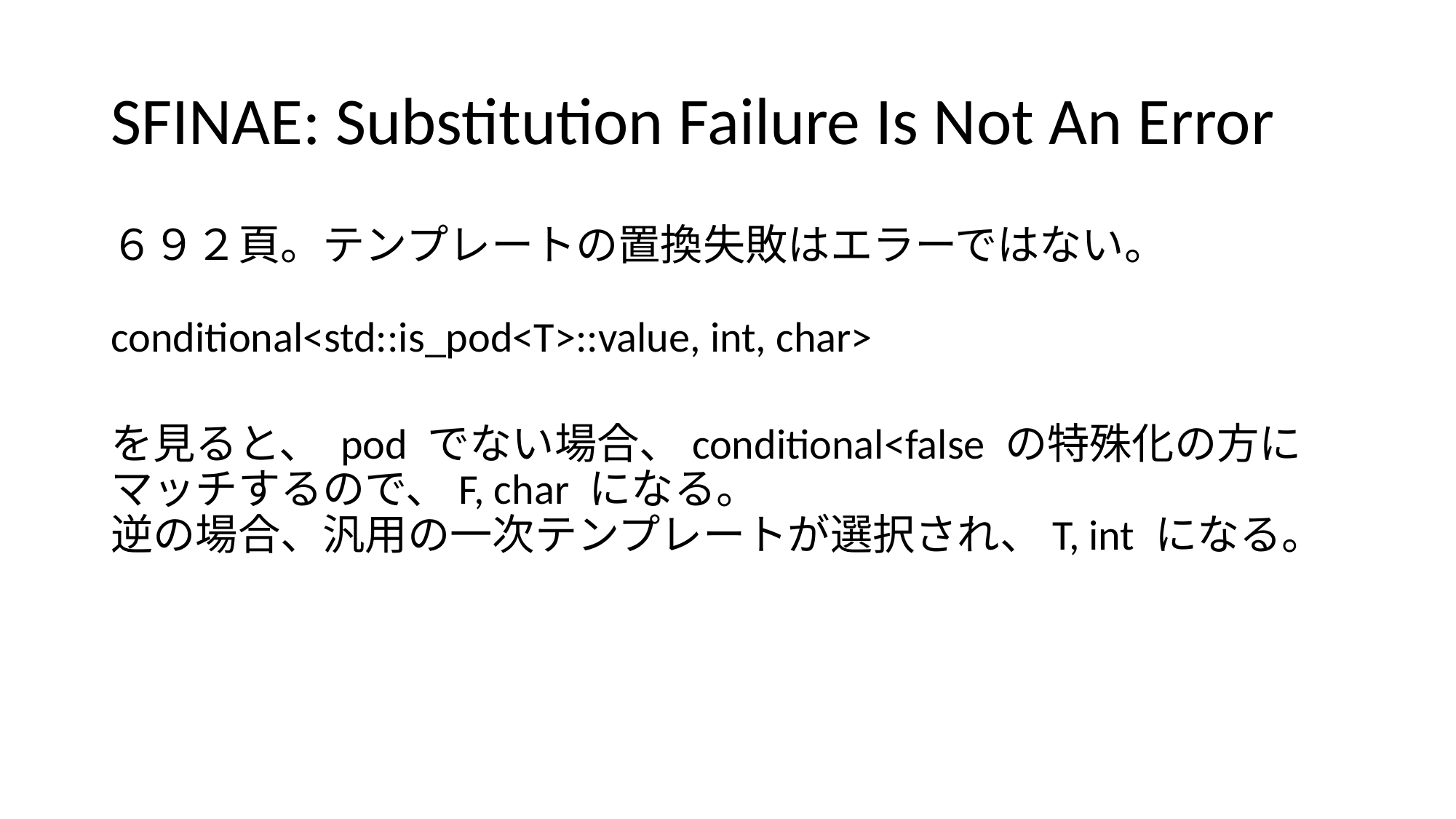

# SFINAE: Substitution Failure Is Not An Error
６９２頁。テンプレートの置換失敗はエラーではない。
conditional<std::is_pod<T>::value, int, char>
を見ると、 pod でない場合、conditional<false の特殊化の方にマッチするので、F, char になる。
逆の場合、汎用の一次テンプレートが選択され、T, int になる。